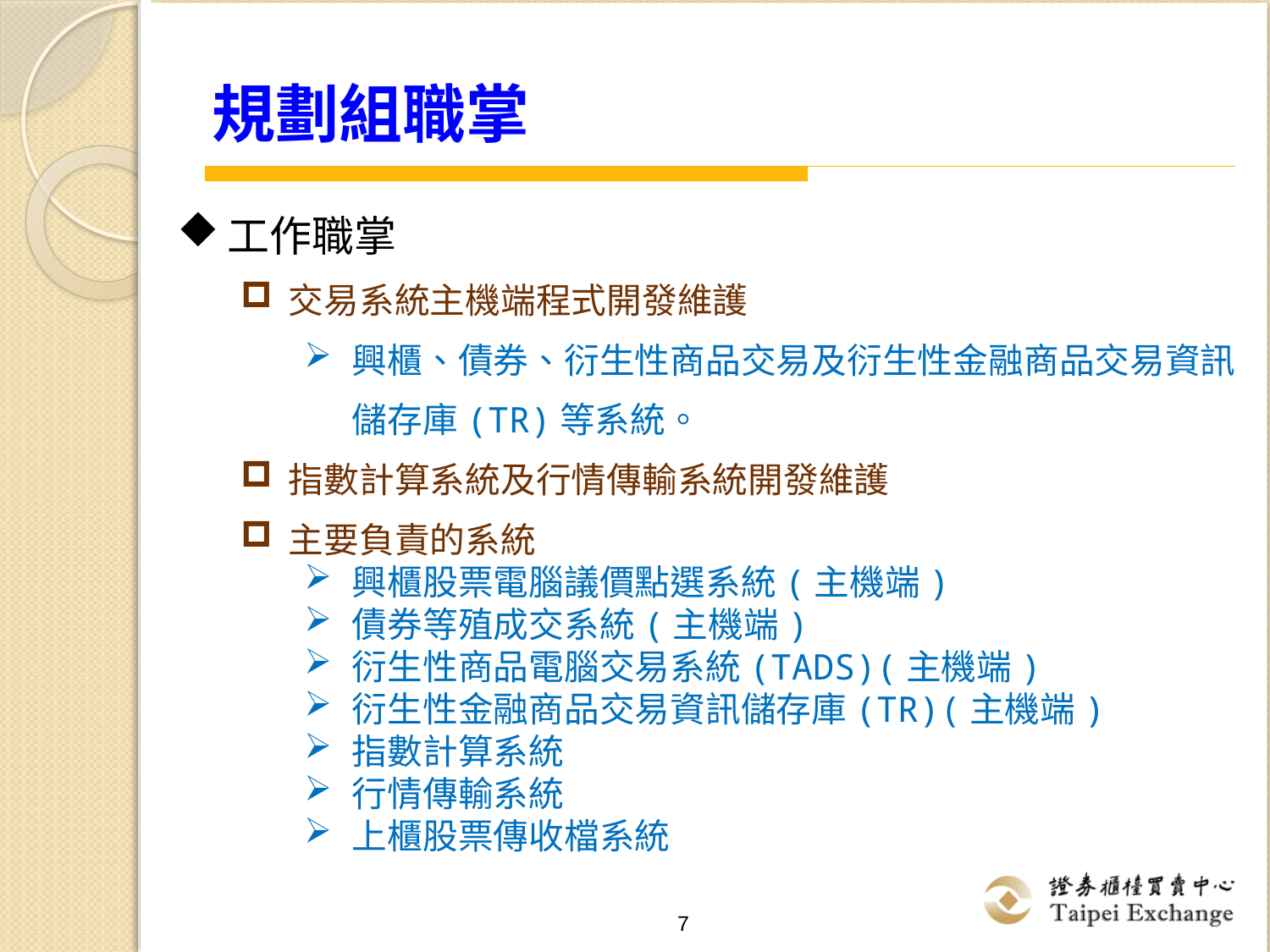

# 規劃組職掌
工作職掌
交易系統主機端程式開發維護
興櫃、債券、衍生性商品交易及衍生性金融商品交易資訊儲存庫(TR)等系統。
指數計算系統及行情傳輸系統開發維護
主要負責的系統
興櫃股票電腦議價點選系統(主機端)
債券等殖成交系統(主機端)
衍生性商品電腦交易系統(TADS)(主機端)
衍生性金融商品交易資訊儲存庫(TR)(主機端)
指數計算系統
行情傳輸系統
上櫃股票傳收檔系統
7